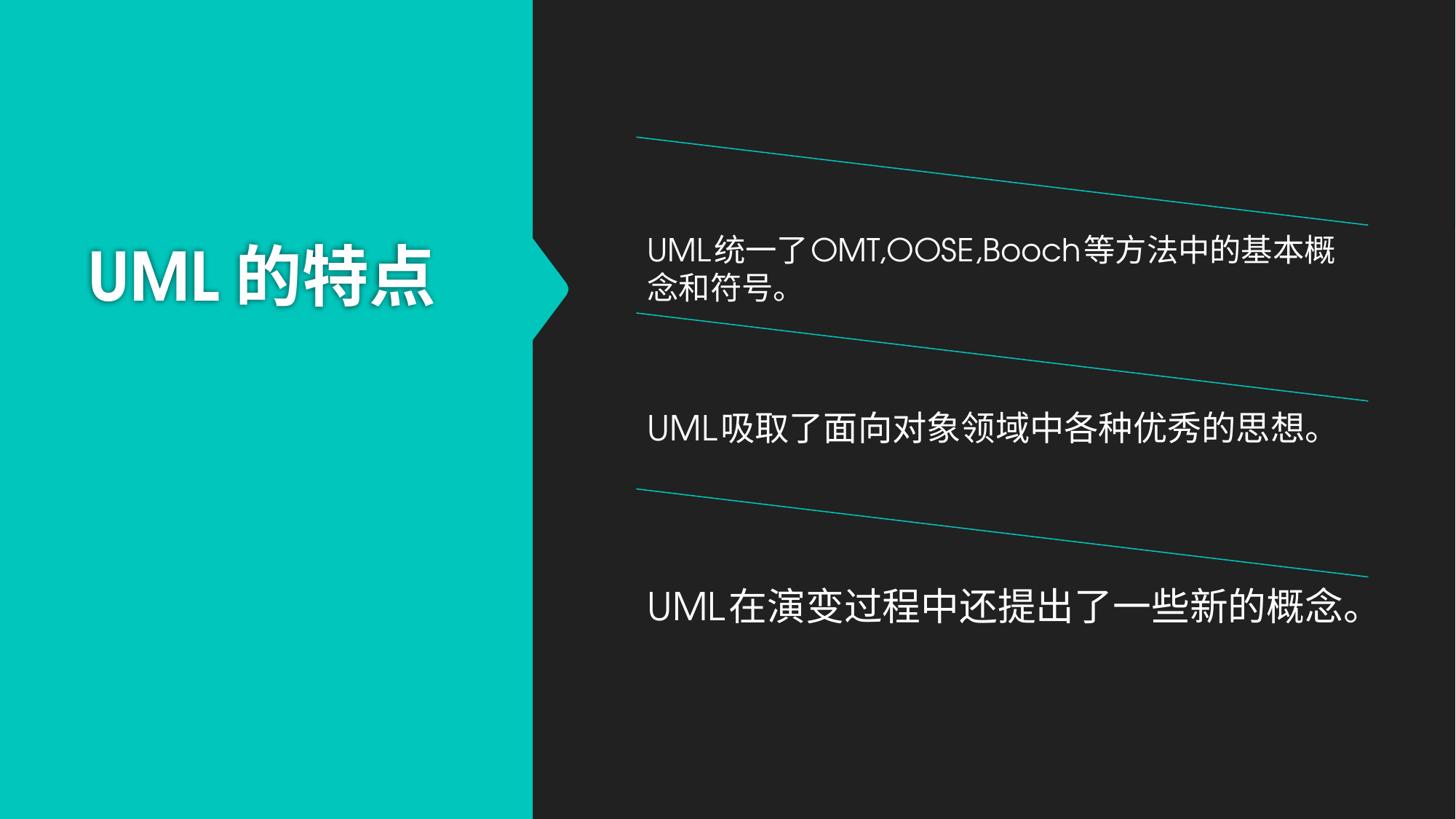

UML统一了OMT,OOSE,Booch等方法中的基本概念和符号。
UML吸取了面向对象领域中各种优秀的思想。
UML在演变过程中还提出了一些新的概念。
# UML的特点